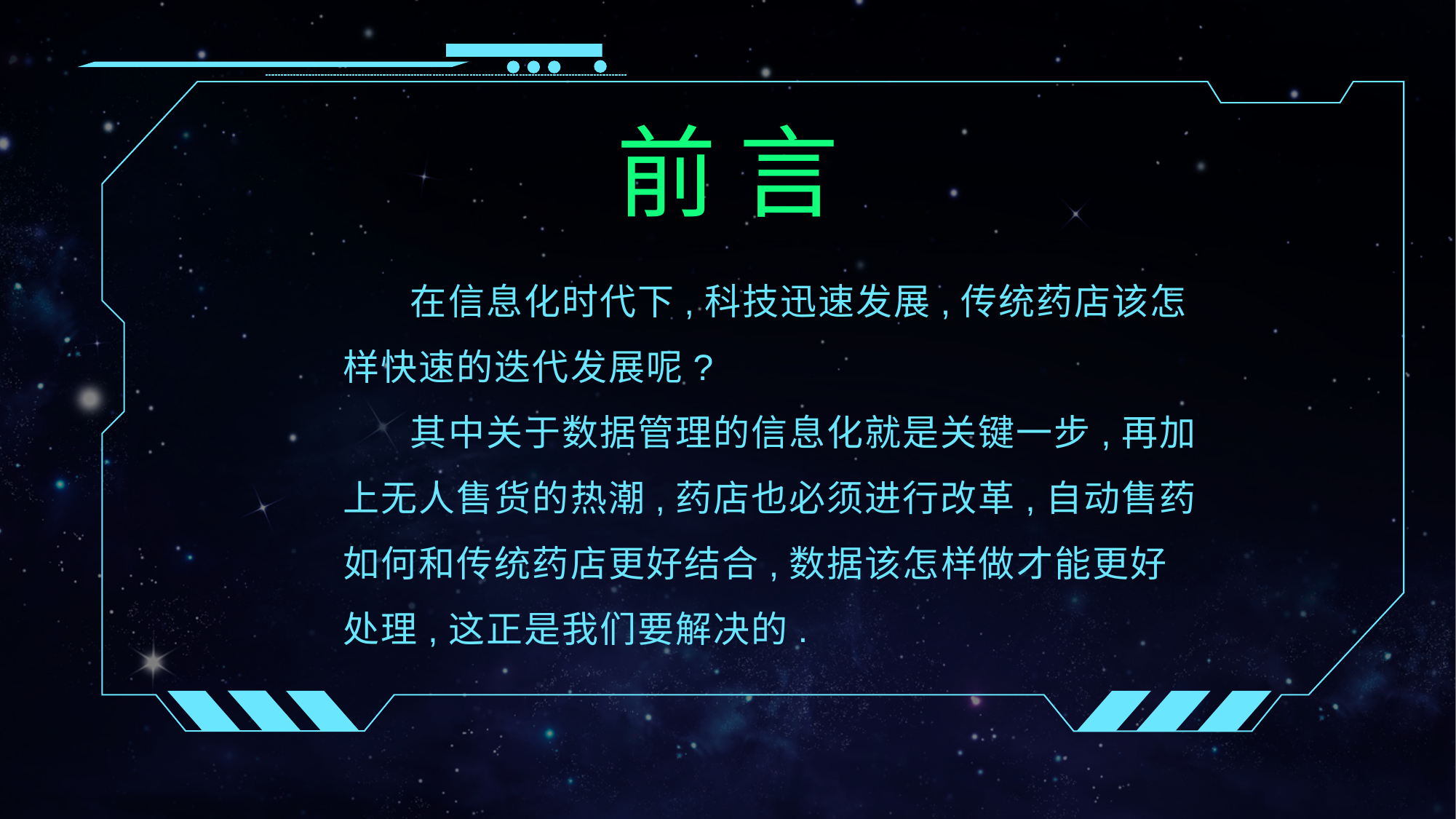

前 言
      在信息化时代下,科技迅速发展,传统药店该怎样快速的迭代发展呢?
      其中关于数据管理的信息化就是关键一步,再加上无人售货的热潮,药店也必须进行改革,自动售药如何和传统药店更好结合,数据该怎样做才能更好处理,这正是我们要解决的.